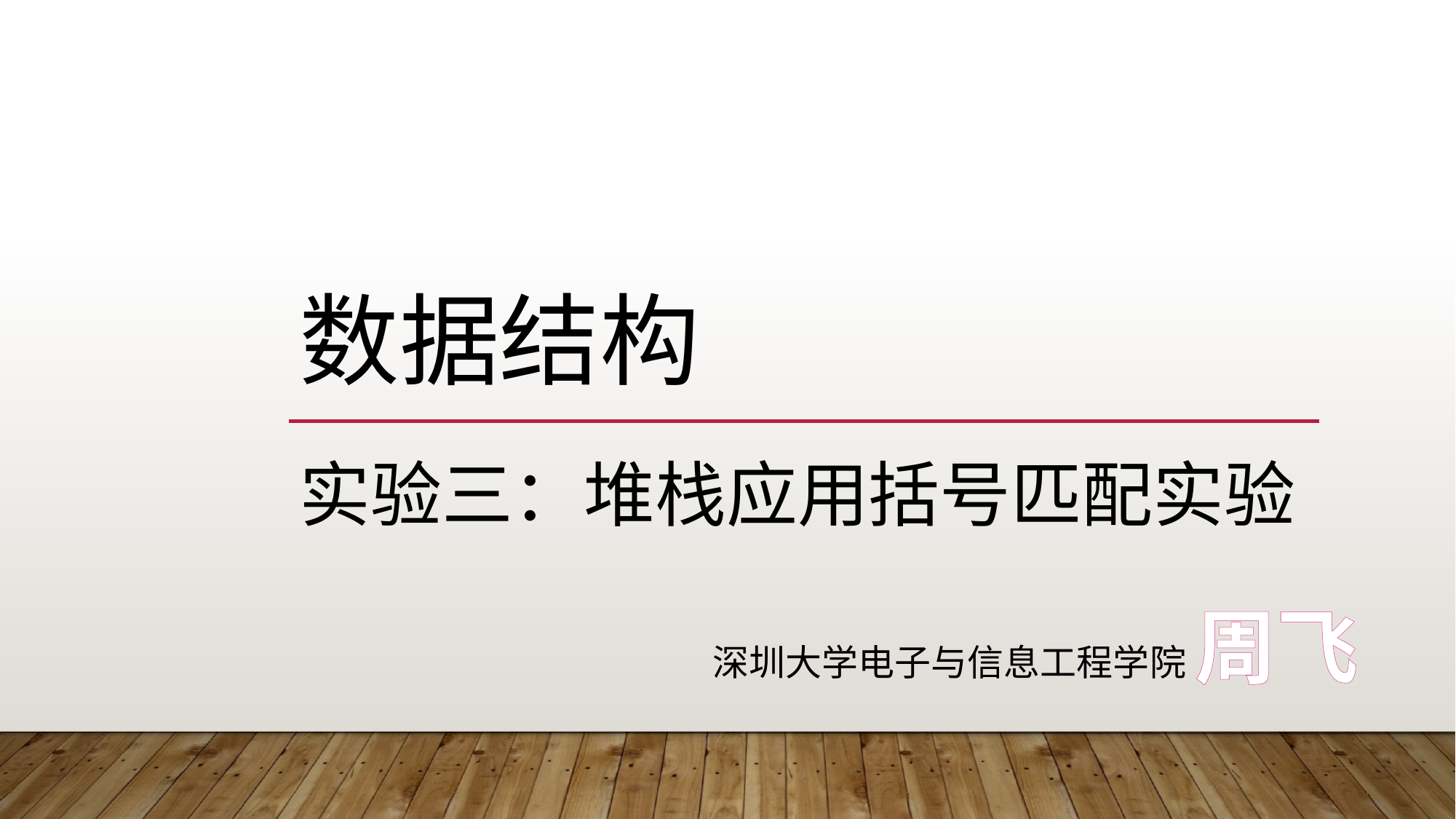

# 数据结构
实验三：堆栈应用括号匹配实验
周飞
深圳大学电子与信息工程学院